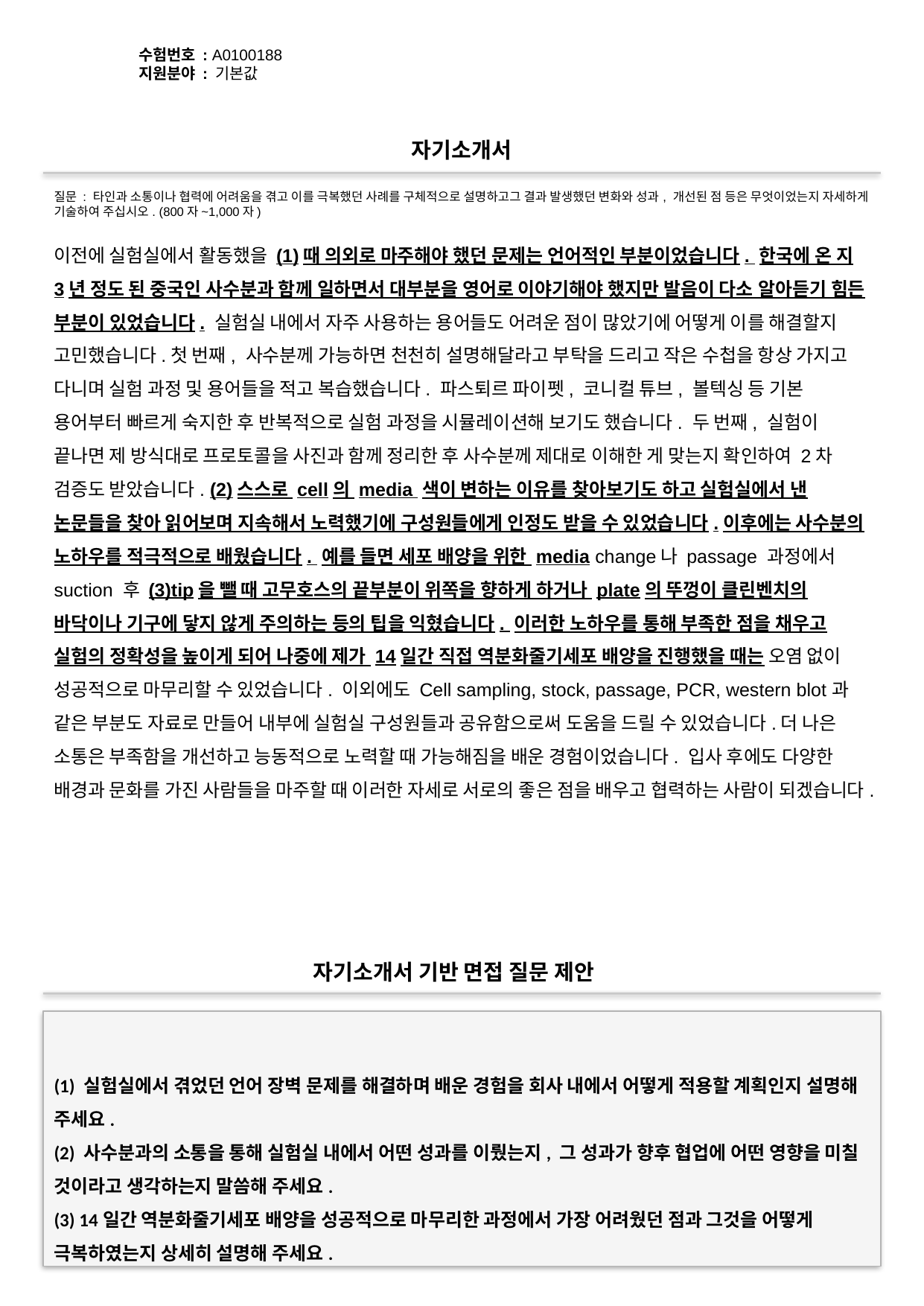

수험번호 : A0100188
지원분야 : 기본값
#

자기소개서

질문 : 타인과 소통이나 협력에 어려움을 겪고 이를 극복했던 사례를 구체적으로 설명하고그 결과 발생했던 변화와 성과, 개선된 점 등은 무엇이었는지 자세하게 기술하여 주십시오. (800자~1,000자)

이전에 실험실에서 활동했을 (1)때 의외로 마주해야 했던 문제는 언어적인 부분이었습니다. 한국에 온 지 3년 정도 된 중국인 사수분과 함께 일하면서 대부분을 영어로 이야기해야 했지만 발음이 다소 알아듣기 힘든 부분이 있었습니다. 실험실 내에서 자주 사용하는 용어들도 어려운 점이 많았기에 어떻게 이를 해결할지 고민했습니다.첫 번째, 사수분께 가능하면 천천히 설명해달라고 부탁을 드리고 작은 수첩을 항상 가지고 다니며 실험 과정 및 용어들을 적고 복습했습니다. 파스퇴르 파이펫, 코니컬 튜브, 볼텍싱 등 기본 용어부터 빠르게 숙지한 후 반복적으로 실험 과정을 시뮬레이션해 보기도 했습니다. 두 번째, 실험이 끝나면 제 방식대로 프로토콜을 사진과 함께 정리한 후 사수분께 제대로 이해한 게 맞는지 확인하여 2차 검증도 받았습니다. (2)스스로 cell의 media 색이 변하는 이유를 찾아보기도 하고 실험실에서 낸 논문들을 찾아 읽어보며 지속해서 노력했기에 구성원들에게 인정도 받을 수 있었습니다.이후에는 사수분의 노하우를 적극적으로 배웠습니다. 예를 들면 세포 배양을 위한 media change나 passage 과정에서 suction 후 (3)tip을 뺄 때 고무호스의 끝부분이 위쪽을 향하게 하거나 plate의 뚜껑이 클린벤치의 바닥이나 기구에 닿지 않게 주의하는 등의 팁을 익혔습니다. 이러한 노하우를 통해 부족한 점을 채우고 실험의 정확성을 높이게 되어 나중에 제가 14일간 직접 역분화줄기세포 배양을 진행했을 때는 오염 없이 성공적으로 마무리할 수 있었습니다. 이외에도 Cell sampling, stock, passage, PCR, western blot과 같은 부분도 자료로 만들어 내부에 실험실 구성원들과 공유함으로써 도움을 드릴 수 있었습니다.더 나은 소통은 부족함을 개선하고 능동적으로 노력할 때 가능해짐을 배운 경험이었습니다. 입사 후에도 다양한 배경과 문화를 가진 사람들을 마주할 때 이러한 자세로 서로의 좋은 점을 배우고 협력하는 사람이 되겠습니다.

자기소개서 기반 면접 질문 제안

(1) 실험실에서 겪었던 언어 장벽 문제를 해결하며 배운 경험을 회사 내에서 어떻게 적용할 계획인지 설명해 주세요.
(2) 사수분과의 소통을 통해 실험실 내에서 어떤 성과를 이뤘는지, 그 성과가 향후 협업에 어떤 영향을 미칠 것이라고 생각하는지 말씀해 주세요.
(3) 14일간 역분화줄기세포 배양을 성공적으로 마무리한 과정에서 가장 어려웠던 점과 그것을 어떻게 극복하였는지 상세히 설명해 주세요.